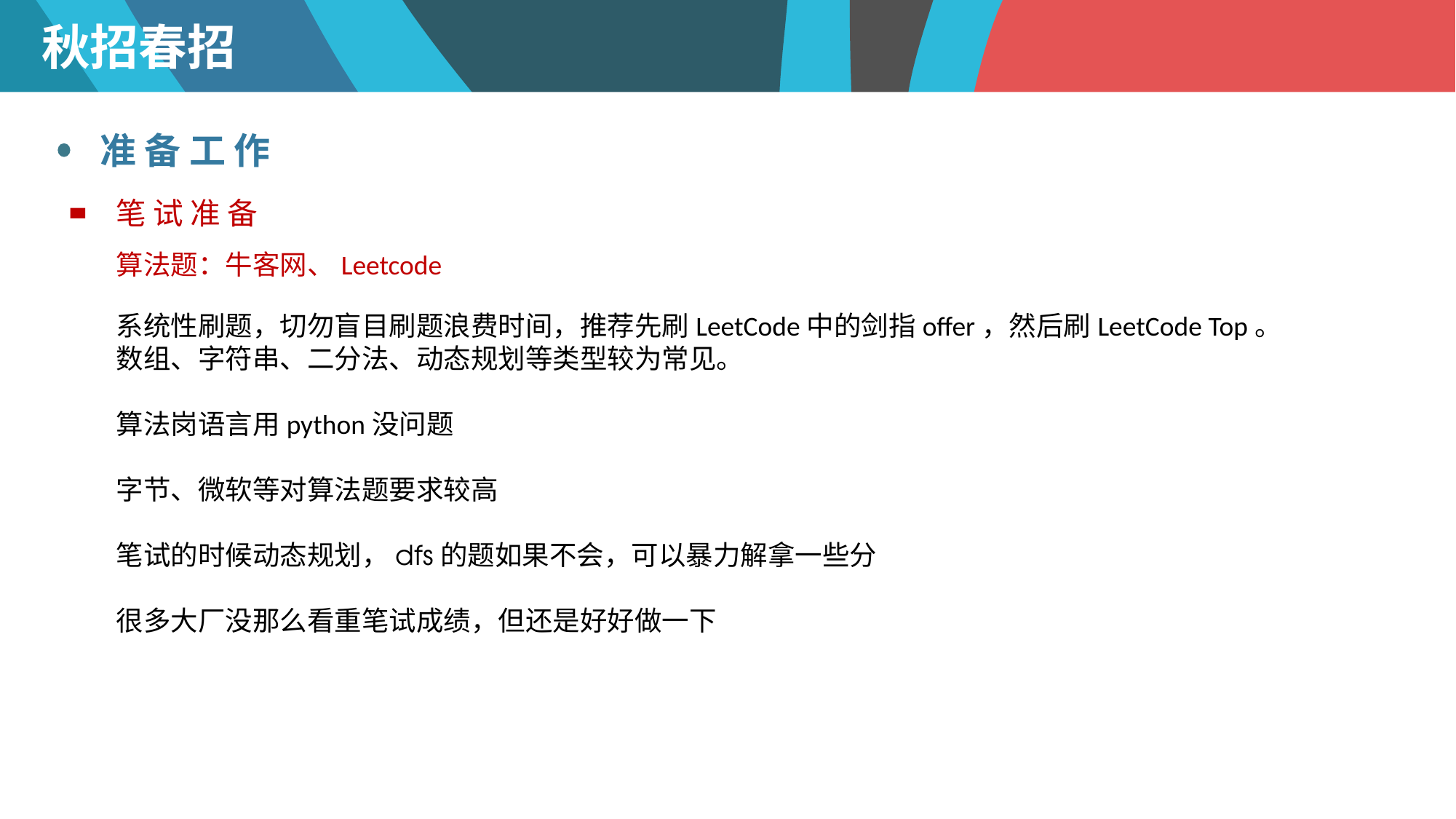

秋招春招
准 备 工 作

笔 试 准 备

算法题：牛客网、Leetcode
系统性刷题，切勿盲目刷题浪费时间，推荐先刷LeetCode中的剑指offer，然后刷LeetCode Top。数组、字符串、二分法、动态规划等类型较为常见。

算法岗语言用python没问题

字节、微软等对算法题要求较高

笔试的时候动态规划，dfs的题如果不会，可以暴力解拿一些分

很多大厂没那么看重笔试成绩，但还是好好做一下